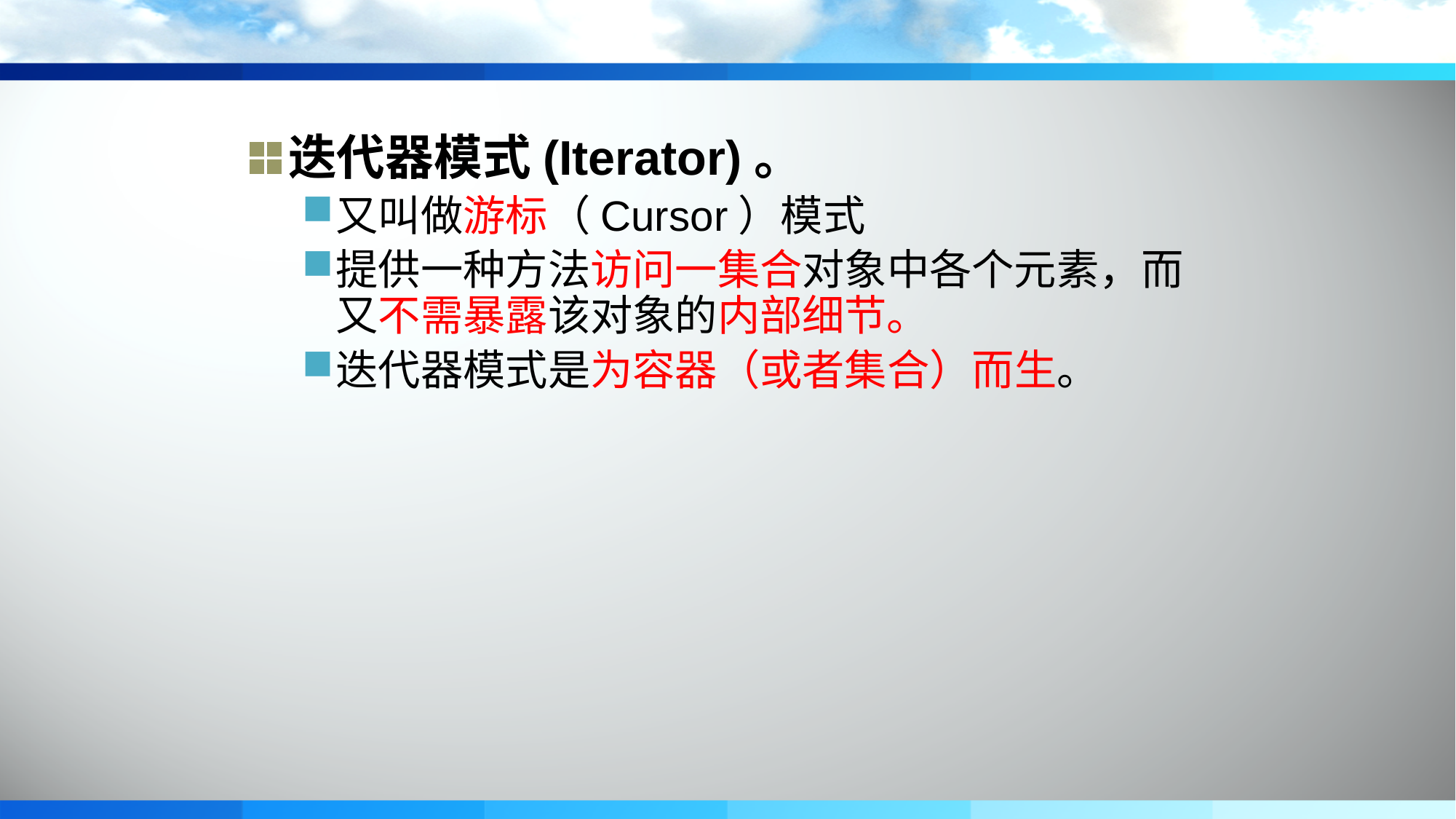

迭代器模式(Iterator)。
又叫做游标（Cursor）模式
提供一种方法访问一集合对象中各个元素，而又不需暴露该对象的内部细节。
迭代器模式是为容器（或者集合）而生。